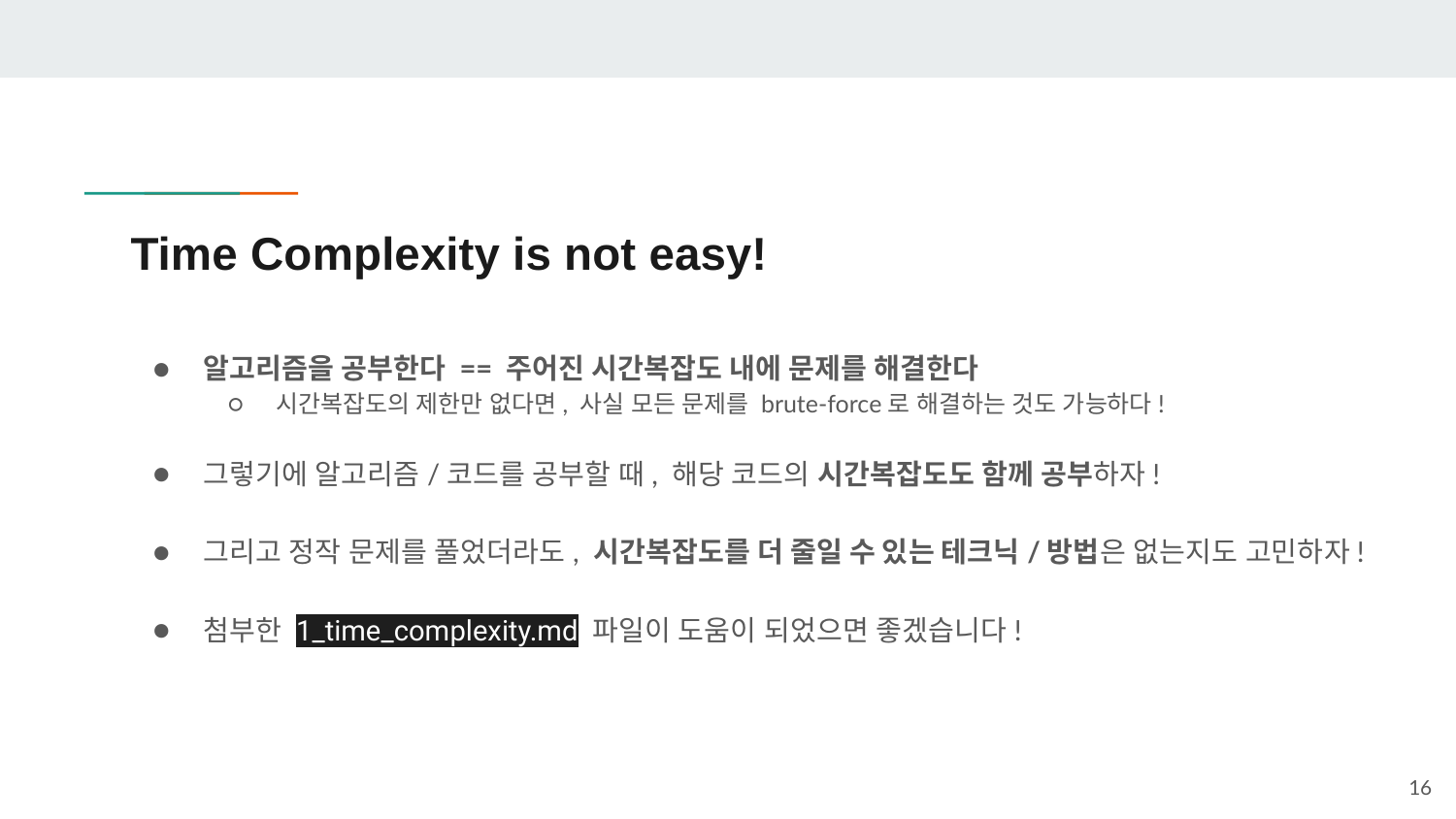

# Time Complexity is not easy!
알고리즘을 공부한다 == 주어진 시간복잡도 내에 문제를 해결한다
시간복잡도의 제한만 없다면, 사실 모든 문제를 brute-force로 해결하는 것도 가능하다!
그렇기에 알고리즘/코드를 공부할 때, 해당 코드의 시간복잡도도 함께 공부하자!
그리고 정작 문제를 풀었더라도, 시간복잡도를 더 줄일 수 있는 테크닉/방법은 없는지도 고민하자!
첨부한 1_time_complexity.md 파일이 도움이 되었으면 좋겠습니다!
16